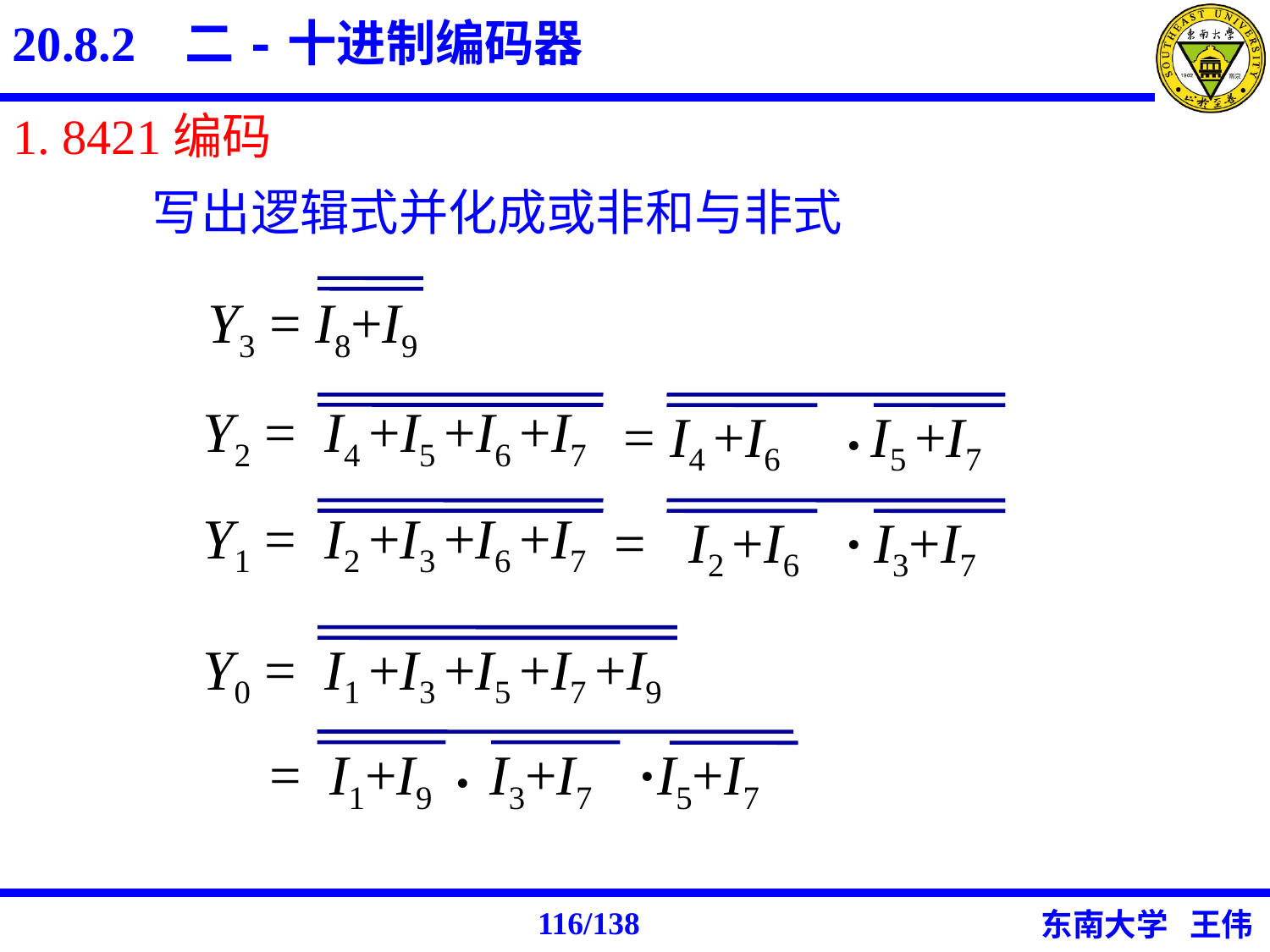

20.8.2   二-十进制编码器
1. 8421编码
  写出逻辑式并化成或非和与非式

Y3 = I8+I9
.
 = I4 +I6           I5 +I7

Y2 =  I4 +I5 +I6 +I7

.
 =   I2 +I6         I3+I7

Y1 =  I2 +I3 +I6 +I7

Y0 =  I1 +I3 +I5 +I7 +I9

.
.

  =  I1+I9       I3+I7     I5+I7